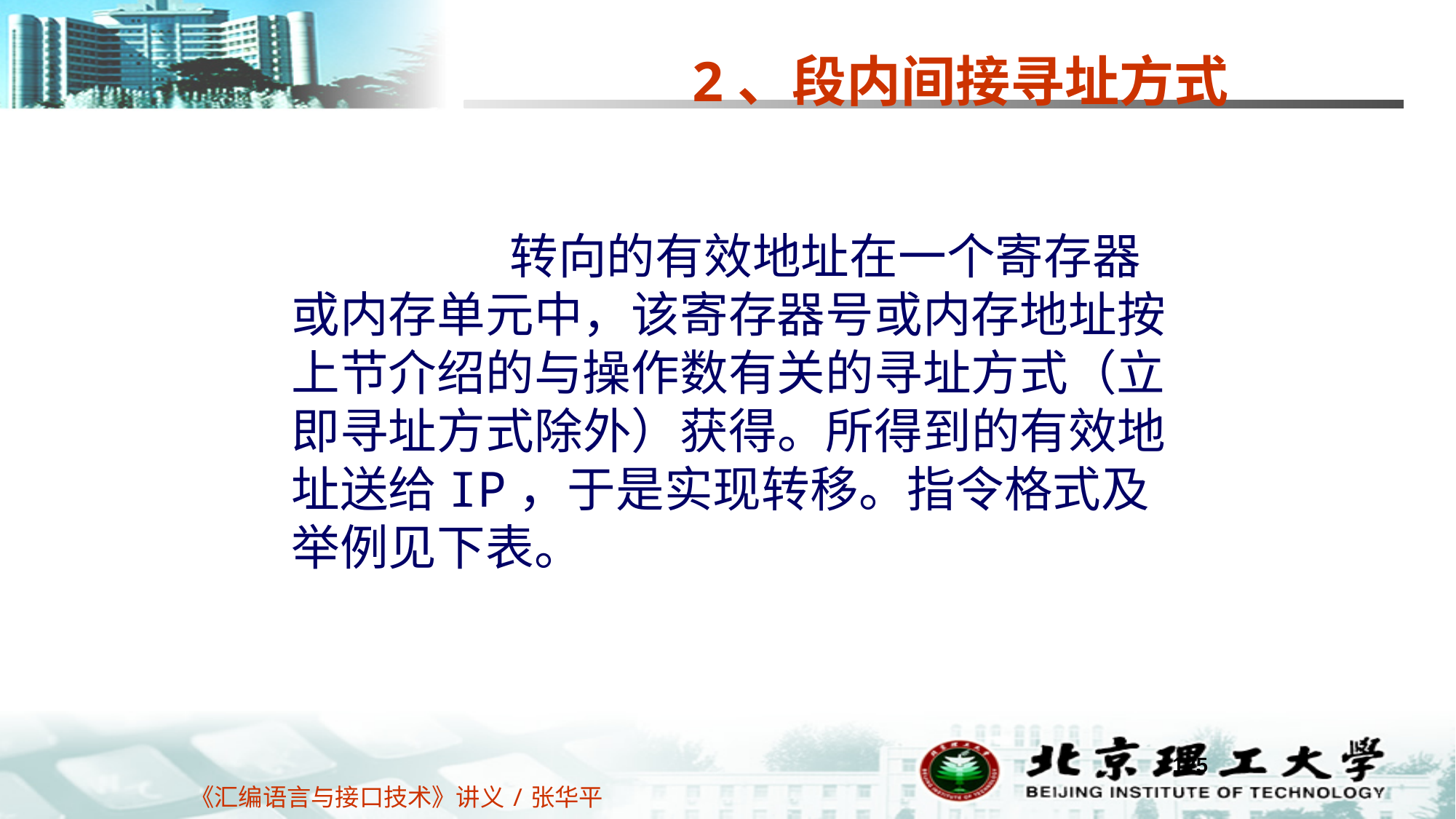

2、段内间接寻址方式
		转向的有效地址在一个寄存器或内存单元中，该寄存器号或内存地址按上节介绍的与操作数有关的寻址方式（立即寻址方式除外）获得。所得到的有效地址送给IP，于是实现转移。指令格式及举例见下表。
125